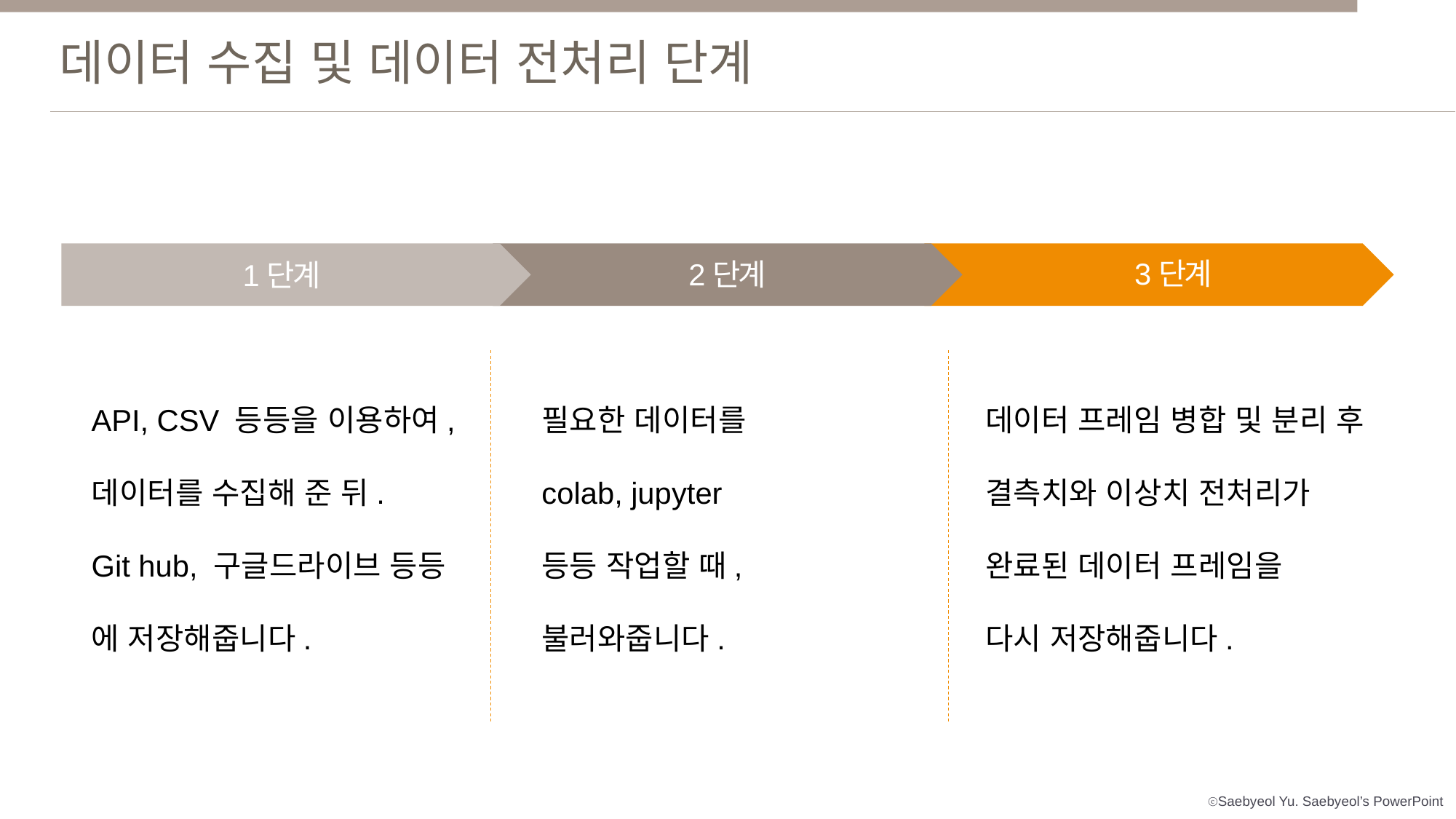

데이터 수집 및 데이터 전처리 단계

3단계
2단계
1단계
API, CSV 등등을 이용하여,
데이터를 수집해 준 뒤.
Git hub, 구글드라이브 등등
에 저장해줍니다.

필요한 데이터를
colab, jupyter
등등 작업할 때,
불러와줍니다.
데이터 프레임 병합 및 분리 후
결측치와 이상치 전처리가
완료된 데이터 프레임을
다시 저장해줍니다.